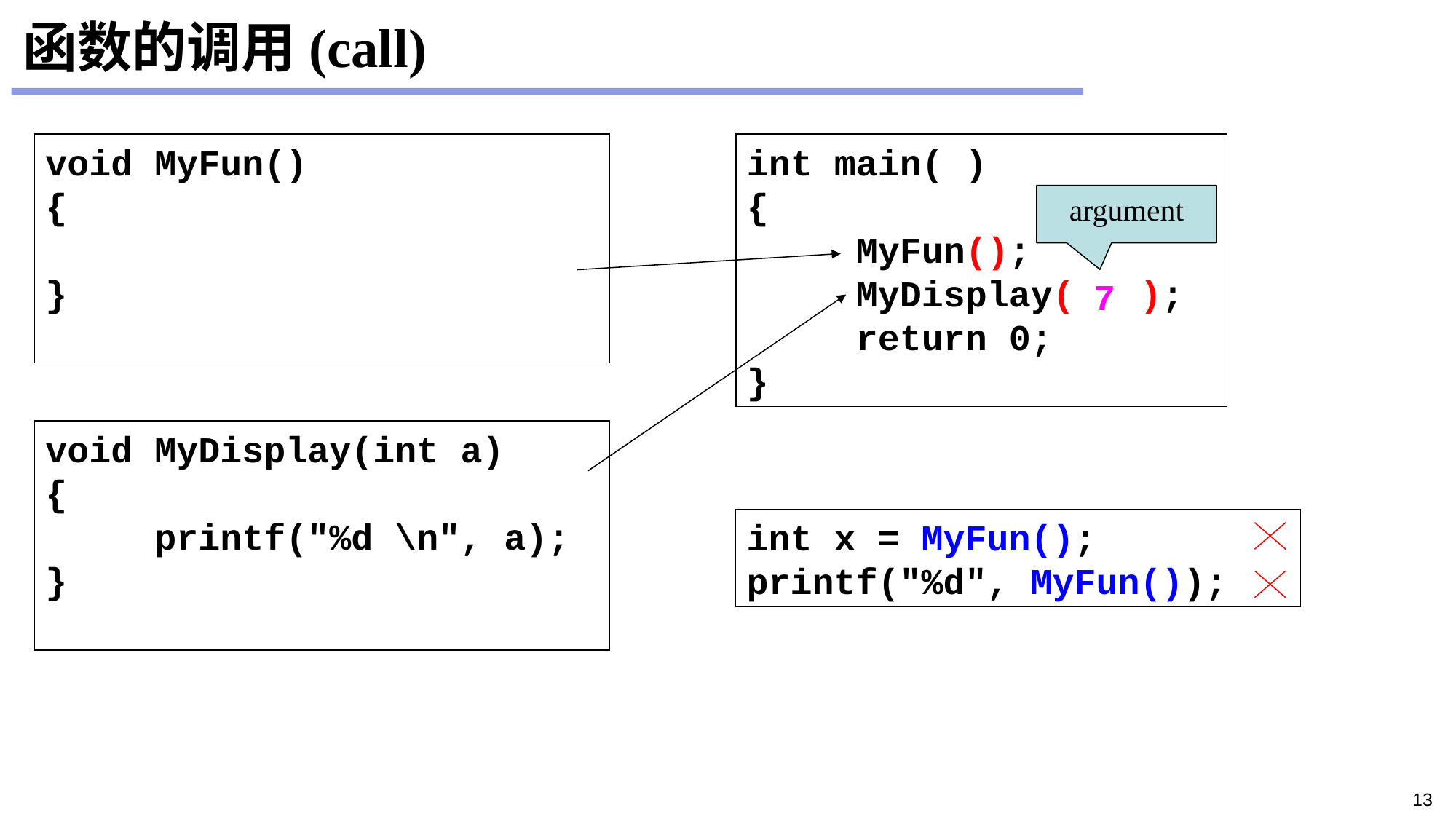

# 函数的调用(call)
void MyFun()
{

}
int main( )
{
	MyFun();
	MyDisplay(   );
	return 0;
}
argument
7
void MyDisplay(int a)
{
	printf("%d \n", a);
}
int x = MyFun();
printf("%d", MyFun());
13